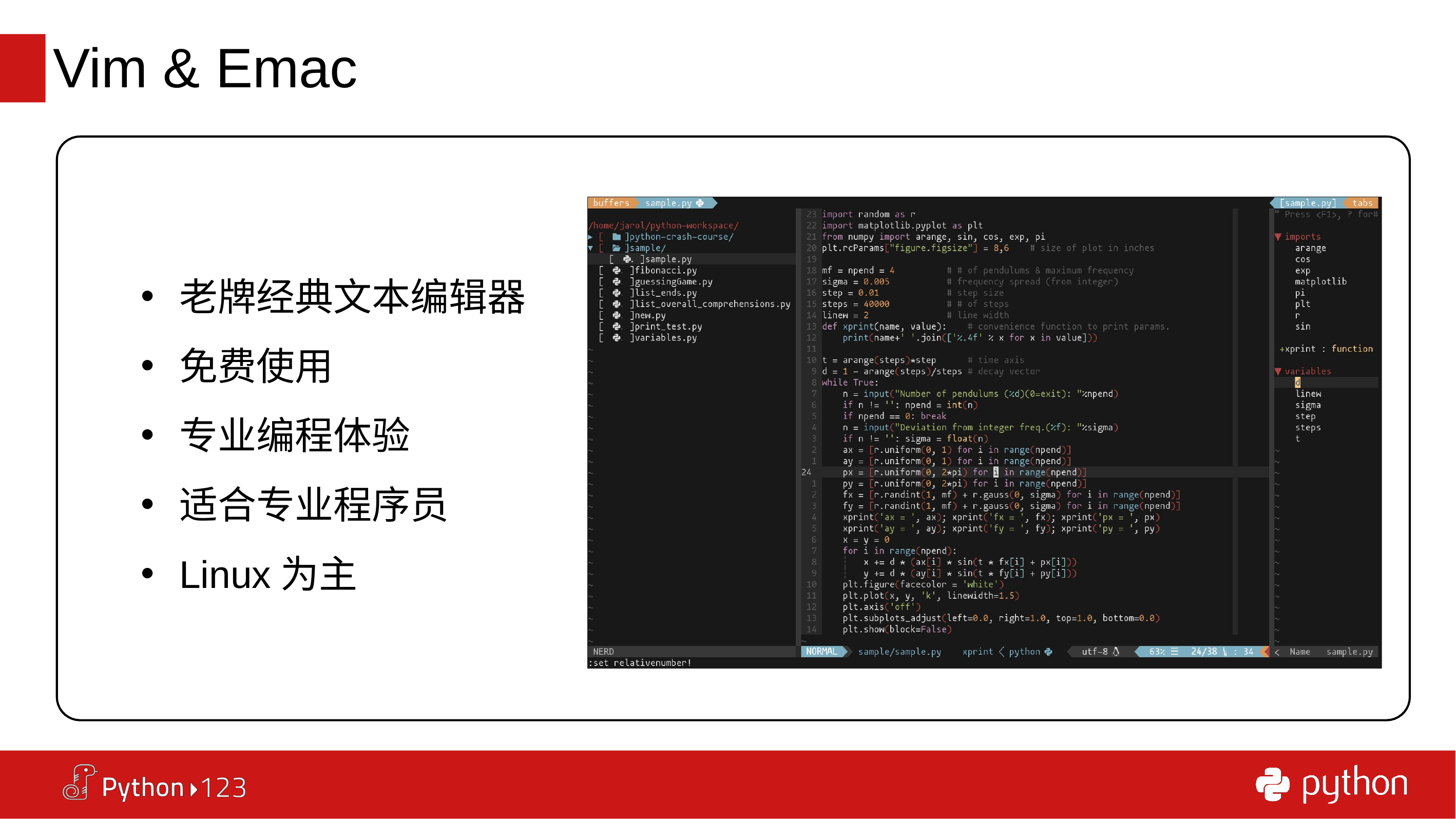

# Vim & Emac

老牌经典文本编辑器
免费使用
专业编程体验
适合专业程序员
Linux为主